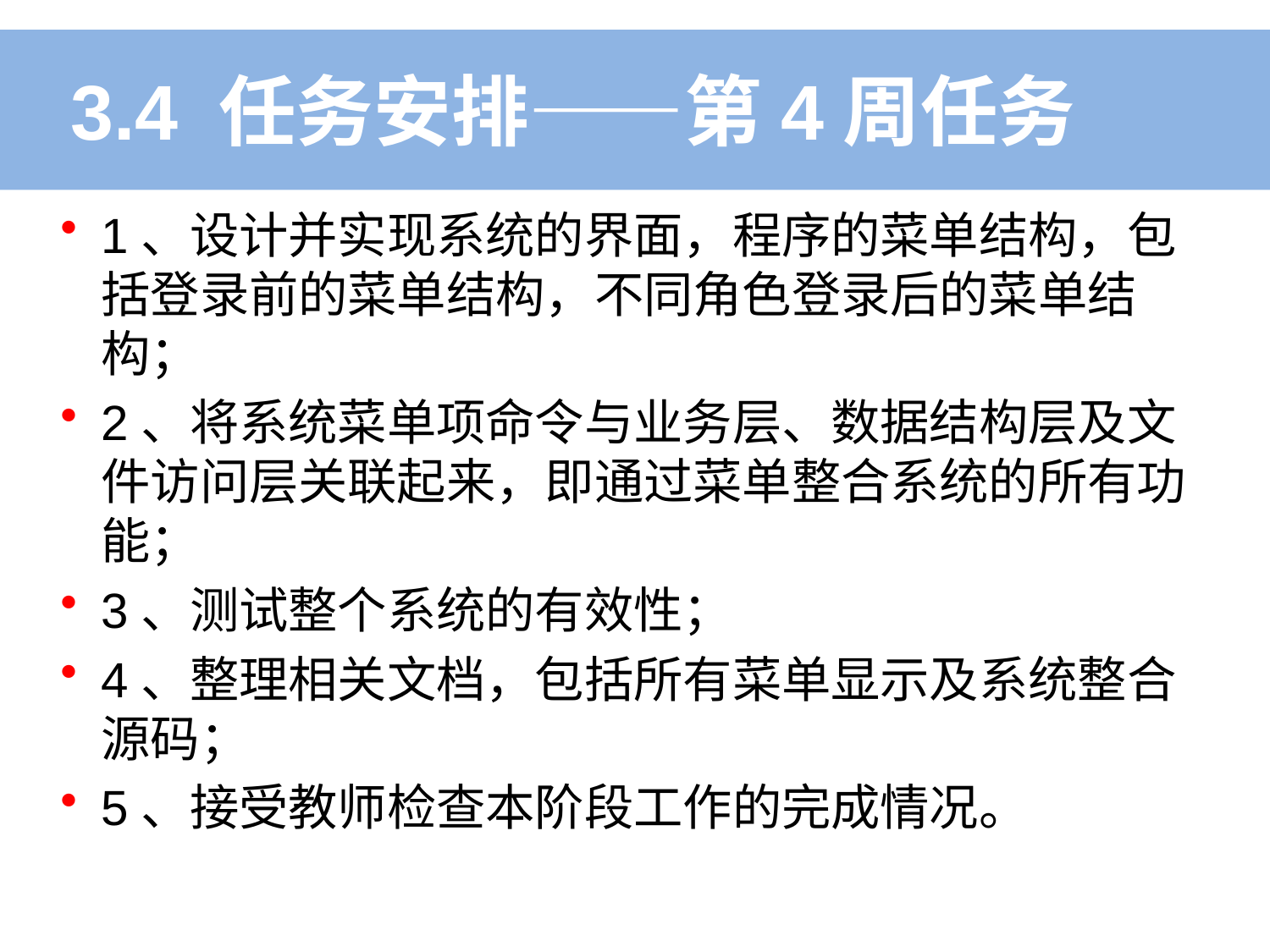

# 3.4 任务安排——第4周任务
1、设计并实现系统的界面，程序的菜单结构，包括登录前的菜单结构，不同角色登录后的菜单结构；
2、将系统菜单项命令与业务层、数据结构层及文件访问层关联起来，即通过菜单整合系统的所有功能；
3、测试整个系统的有效性；
4、整理相关文档，包括所有菜单显示及系统整合源码；
5、接受教师检查本阶段工作的完成情况。